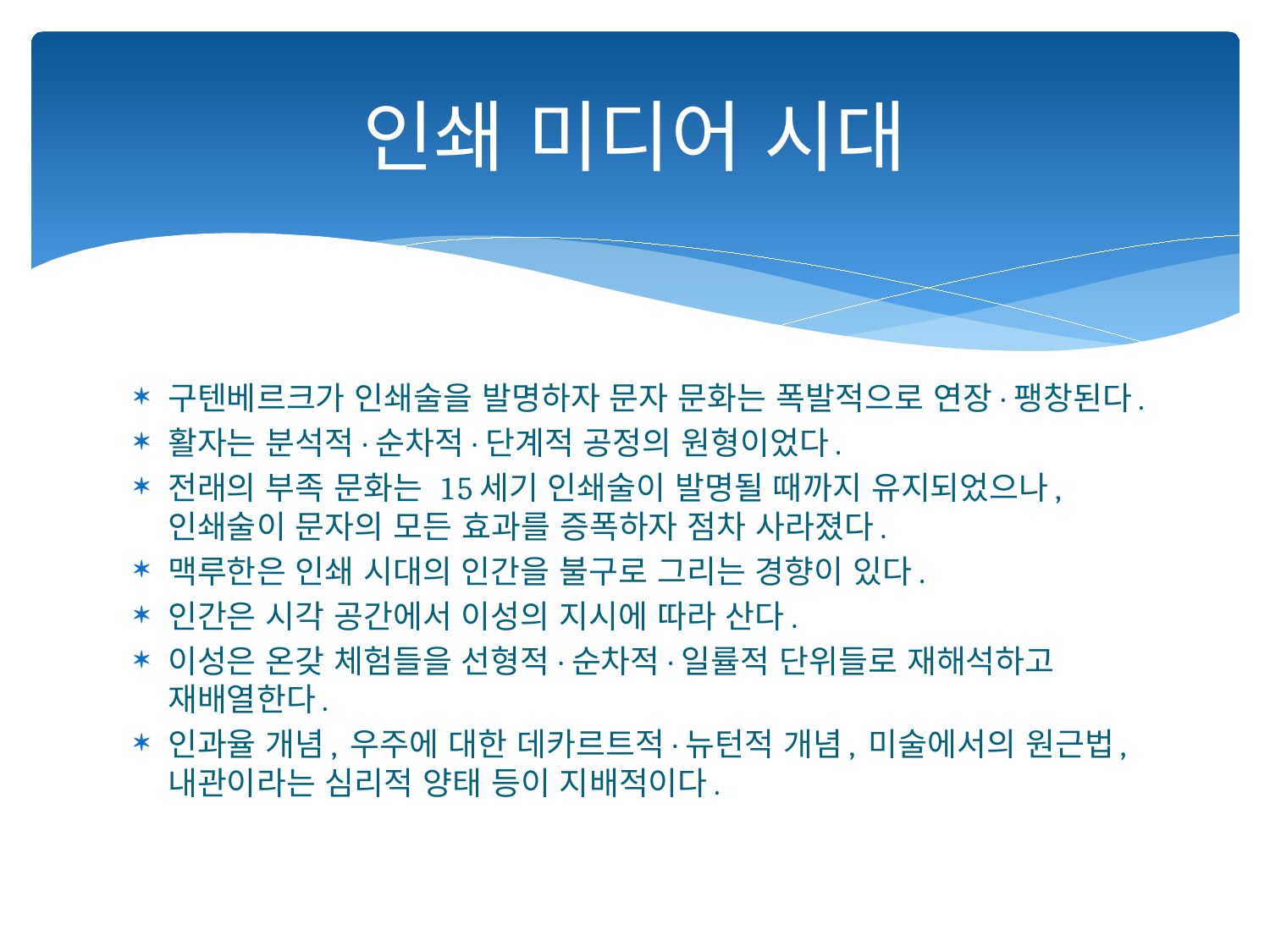

# 인쇄 미디어 시대
구텐베르크가 인쇄술을 발명하자 문자 문화는 폭발적으로 연장·팽창된다.
활자는 분석적·순차적·단계적 공정의 원형이었다.
전래의 부족 문화는 15세기 인쇄술이 발명될 때까지 유지되었으나, 인쇄술이 문자의 모든 효과를 증폭하자 점차 사라졌다.
맥루한은 인쇄 시대의 인간을 불구로 그리는 경향이 있다.
인간은 시각 공간에서 이성의 지시에 따라 산다.
이성은 온갖 체험들을 선형적·순차적·일률적 단위들로 재해석하고 재배열한다.
인과율 개념, 우주에 대한 데카르트적·뉴턴적 개념, 미술에서의 원근법, 내관이라는 심리적 양태 등이 지배적이다.